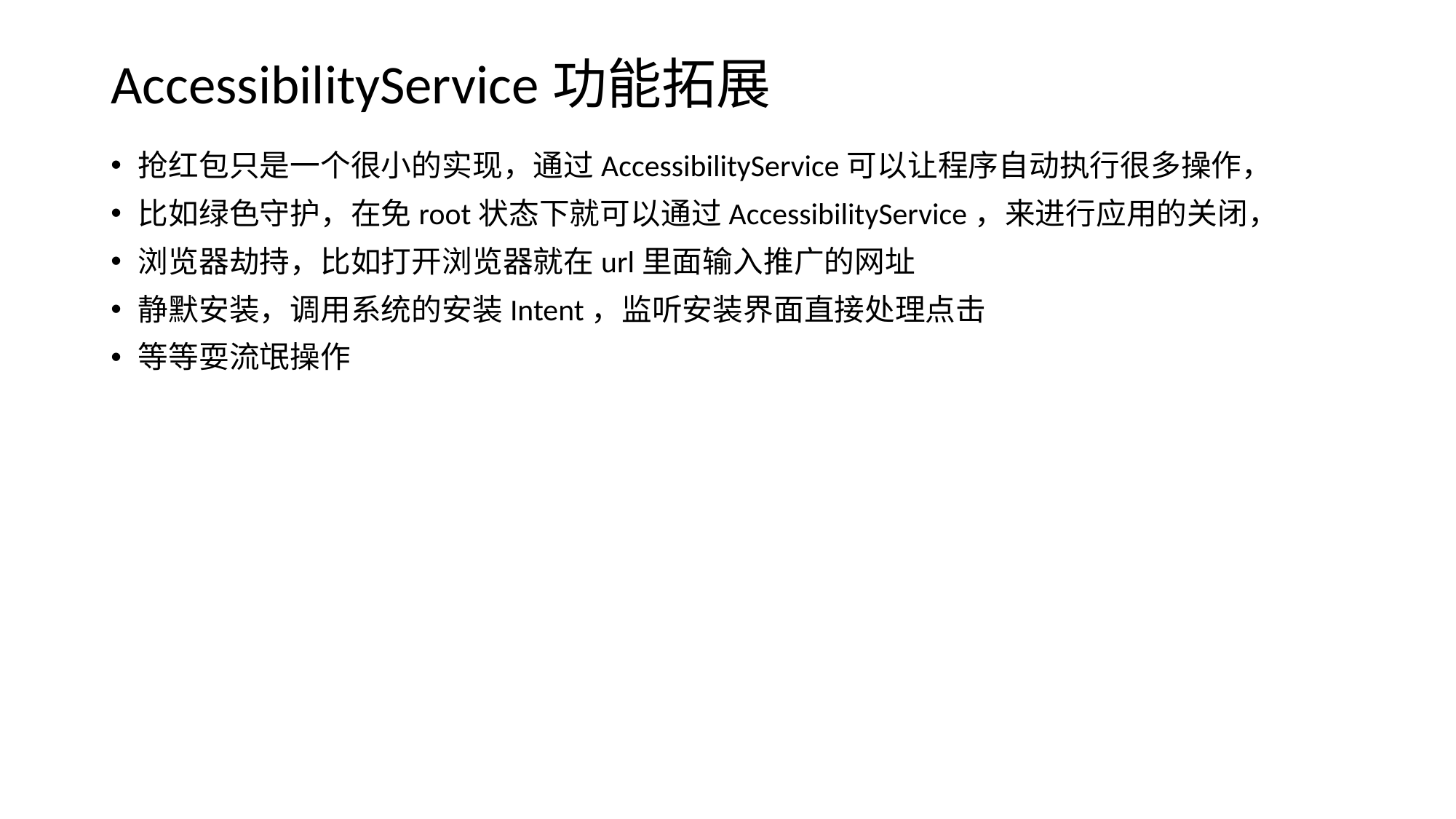

# AccessibilityService功能拓展
抢红包只是一个很小的实现，通过AccessibilityService可以让程序自动执行很多操作，
比如绿色守护，在免root状态下就可以通过AccessibilityService，来进行应用的关闭，
浏览器劫持，比如打开浏览器就在url里面输入推广的网址
静默安装，调用系统的安装Intent，监听安装界面直接处理点击
等等耍流氓操作